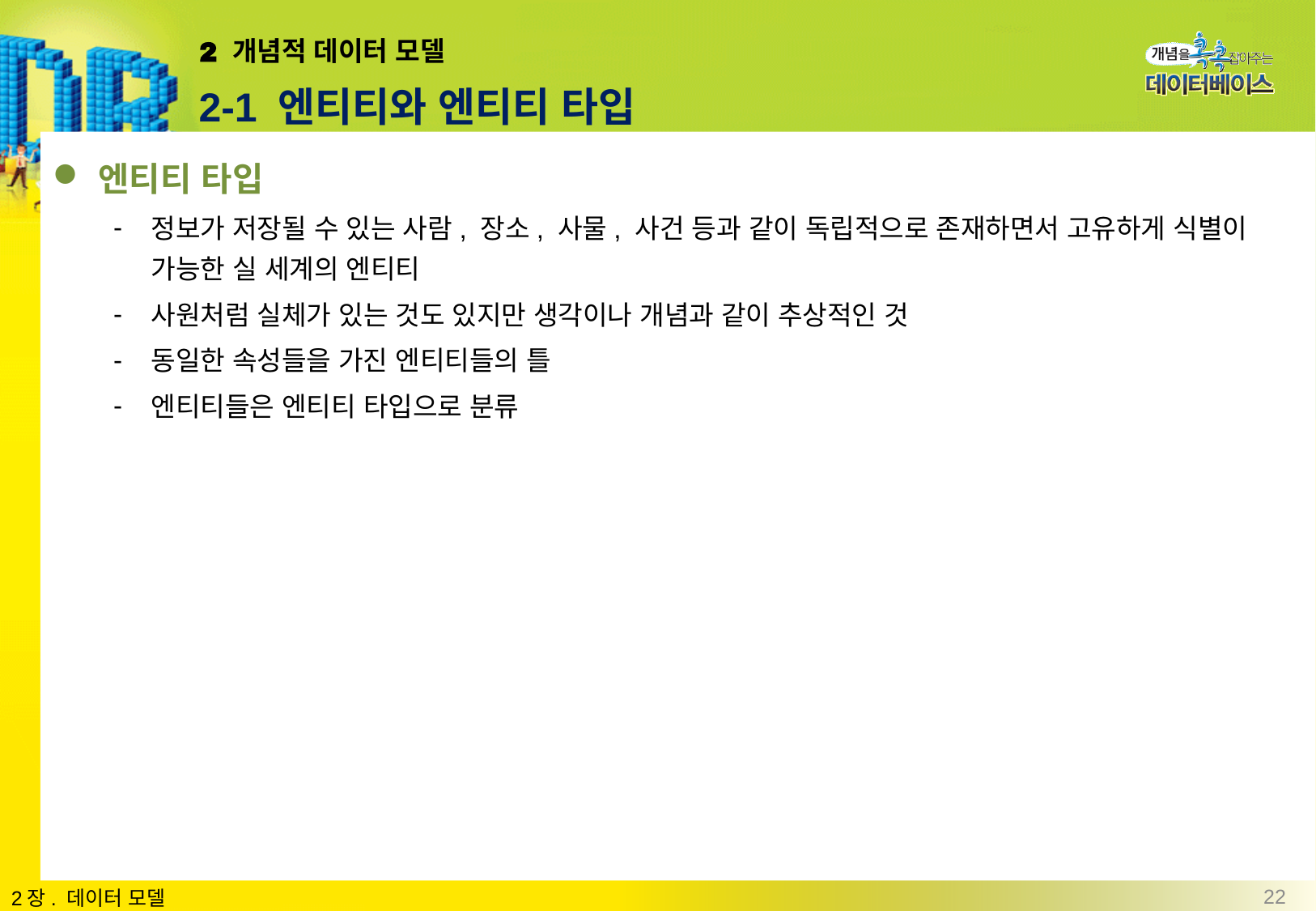

# 2 개념적 데이터 모델
2-1 엔티티와 엔티티 타입
엔티티 타입
정보가 저장될 수 있는 사람, 장소, 사물, 사건 등과 같이 독립적으로 존재하면서 고유하게 식별이 가능한 실 세계의 엔티티
사원처럼 실체가 있는 것도 있지만 생각이나 개념과 같이 추상적인 것
동일한 속성들을 가진 엔티티들의 틀
엔티티들은 엔티티 타입으로 분류

22